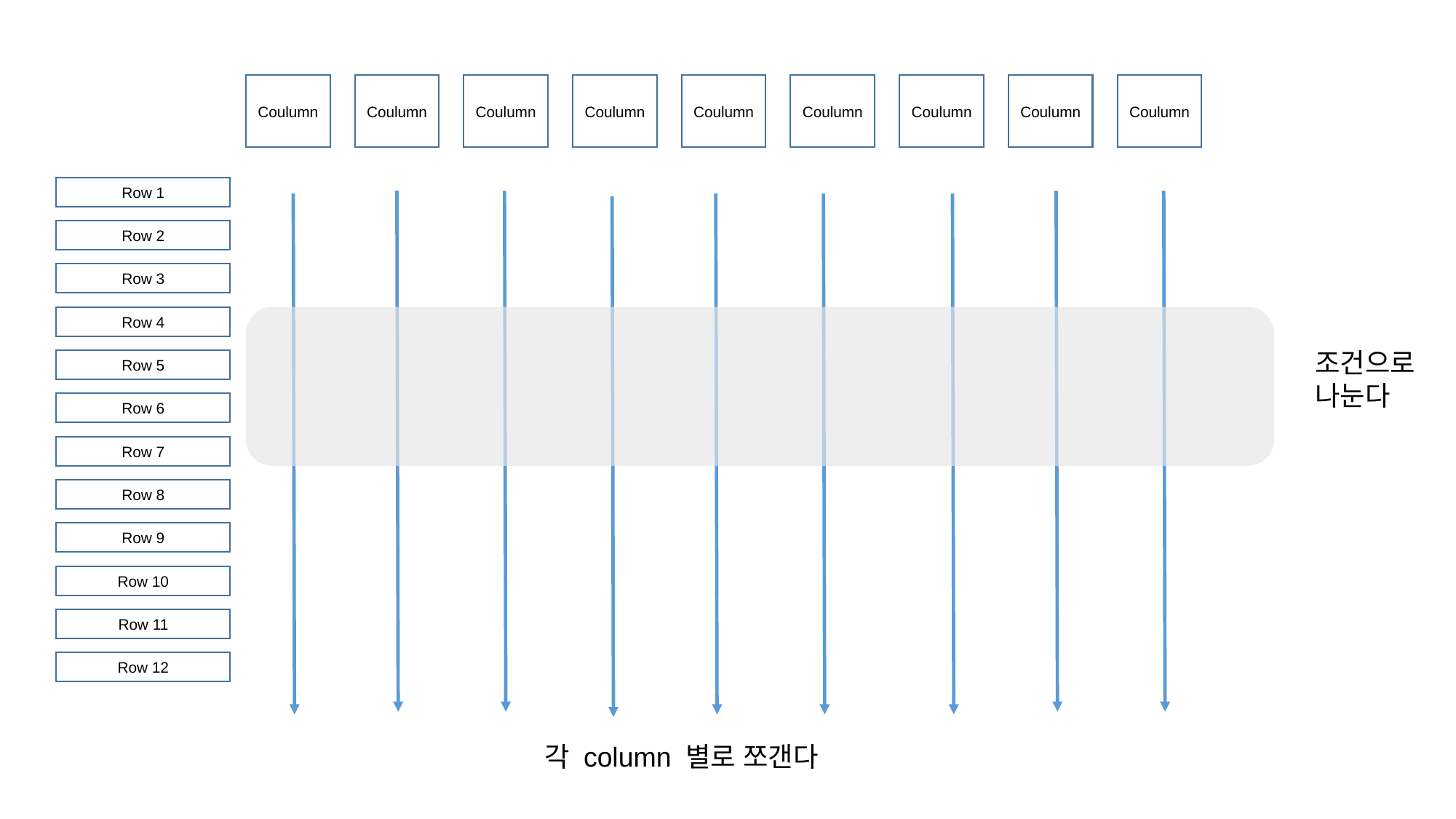

Coulumn
Coulumn
Coulumn
Coulumn
Coulumn
Coulumn
Coulumn
Coulumn
Coulumn
Row 1
Row 2
Row 3
Row 4

조건으로
나눈다
Row 5
Row 6
Row 7
Row 8
Row 9
Row 10
Row 11
Row 12
각 column 별로 쪼갠다